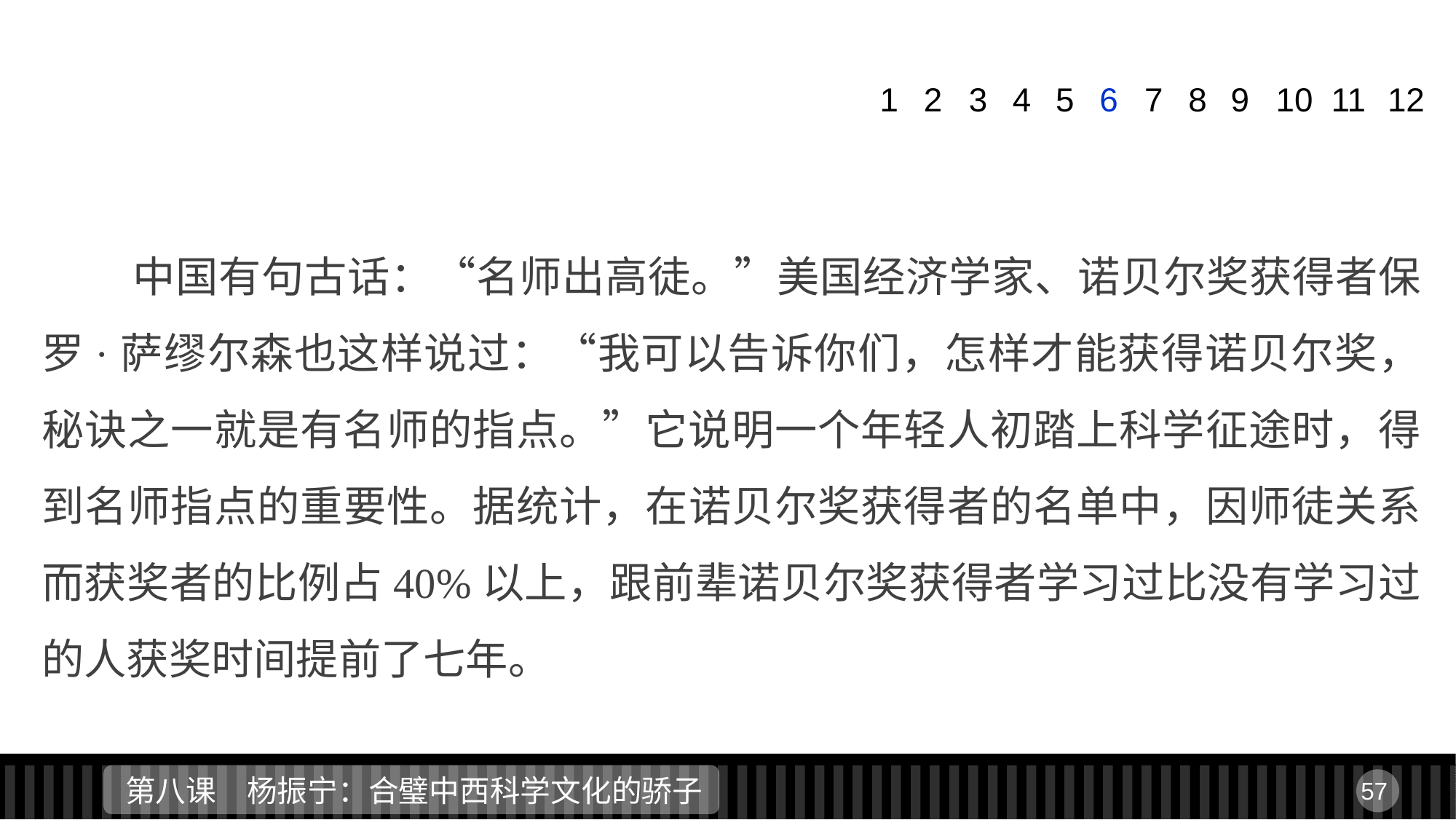

1
2
3
4
5
6
7
8
9
11
12
10
        中国有句古话：“名师出高徒。”美国经济学家、诺贝尔奖获得者保罗·萨缪尔森也这样说过：“我可以告诉你们，怎样才能获得诺贝尔奖，秘诀之一就是有名师的指点。”它说明一个年轻人初踏上科学征途时，得到名师指点的重要性。据统计，在诺贝尔奖获得者的名单中，因师徒关系而获奖者的比例占40%以上，跟前辈诺贝尔奖获得者学习过比没有学习过的人获奖时间提前了七年。